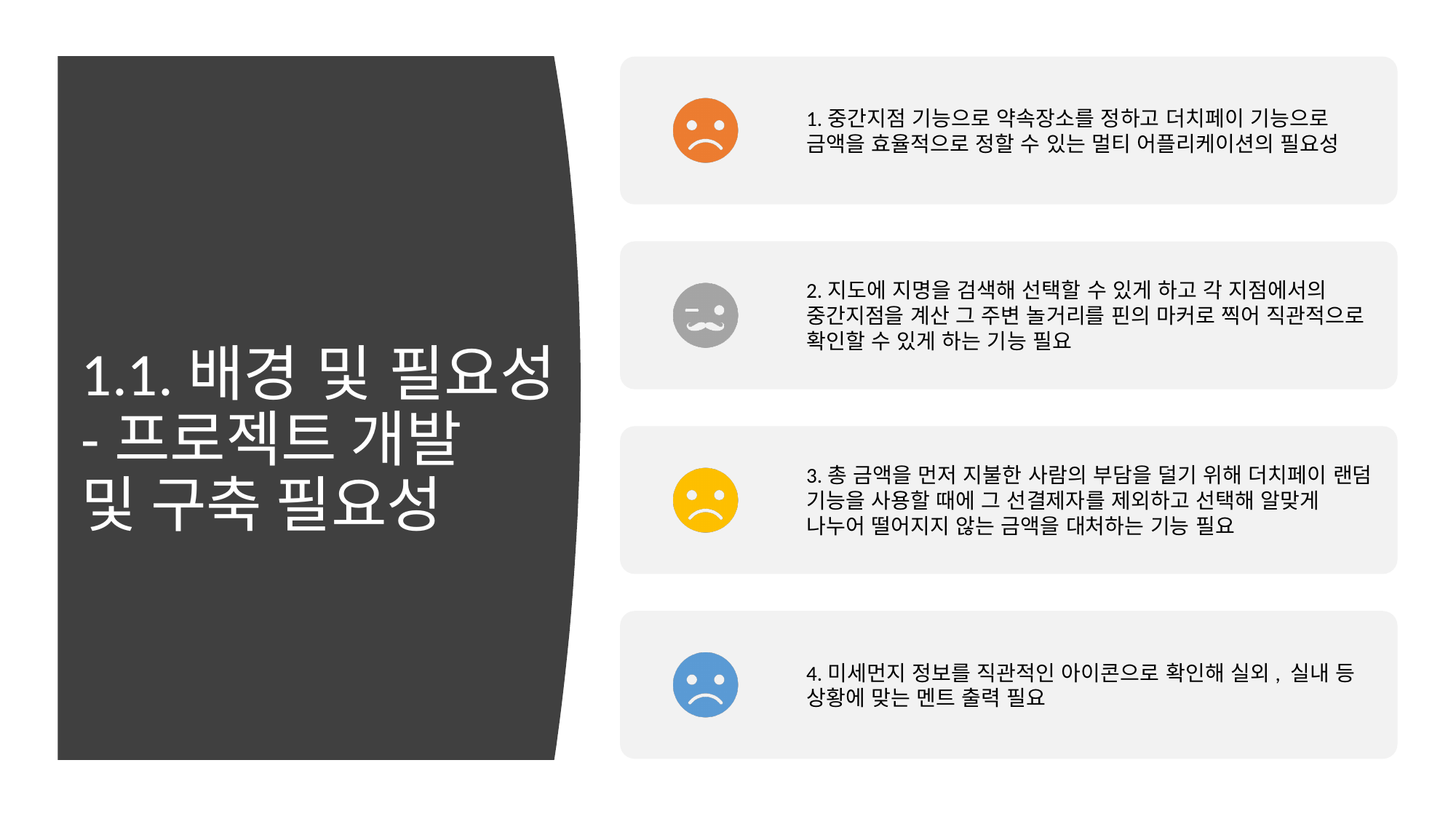

1.중간지점 기능으로 약속장소를 정하고 더치페이 기능으로 금액을 효율적으로 정할 수 있는 멀티 어플리케이션의 필요성
2.지도에 지명을 검색해 선택할 수 있게 하고 각 지점에서의 중간지점을 계산 그 주변 놀거리를 핀의 마커로 찍어 직관적으로 확인할 수 있게 하는 기능 필요
3.총 금액을 먼저 지불한 사람의 부담을 덜기 위해 더치페이 랜덤 기능을 사용할 때에 그 선결제자를 제외하고 선택해 알맞게 나누어 떨어지지 않는 금액을 대처하는 기능 필요
4.미세먼지 정보를 직관적인 아이콘으로 확인해 실외, 실내 등 상황에 맞는 멘트 출력 필요

# 1.1.배경 및 필요성 -프로젝트 개발 및 구축 필요성